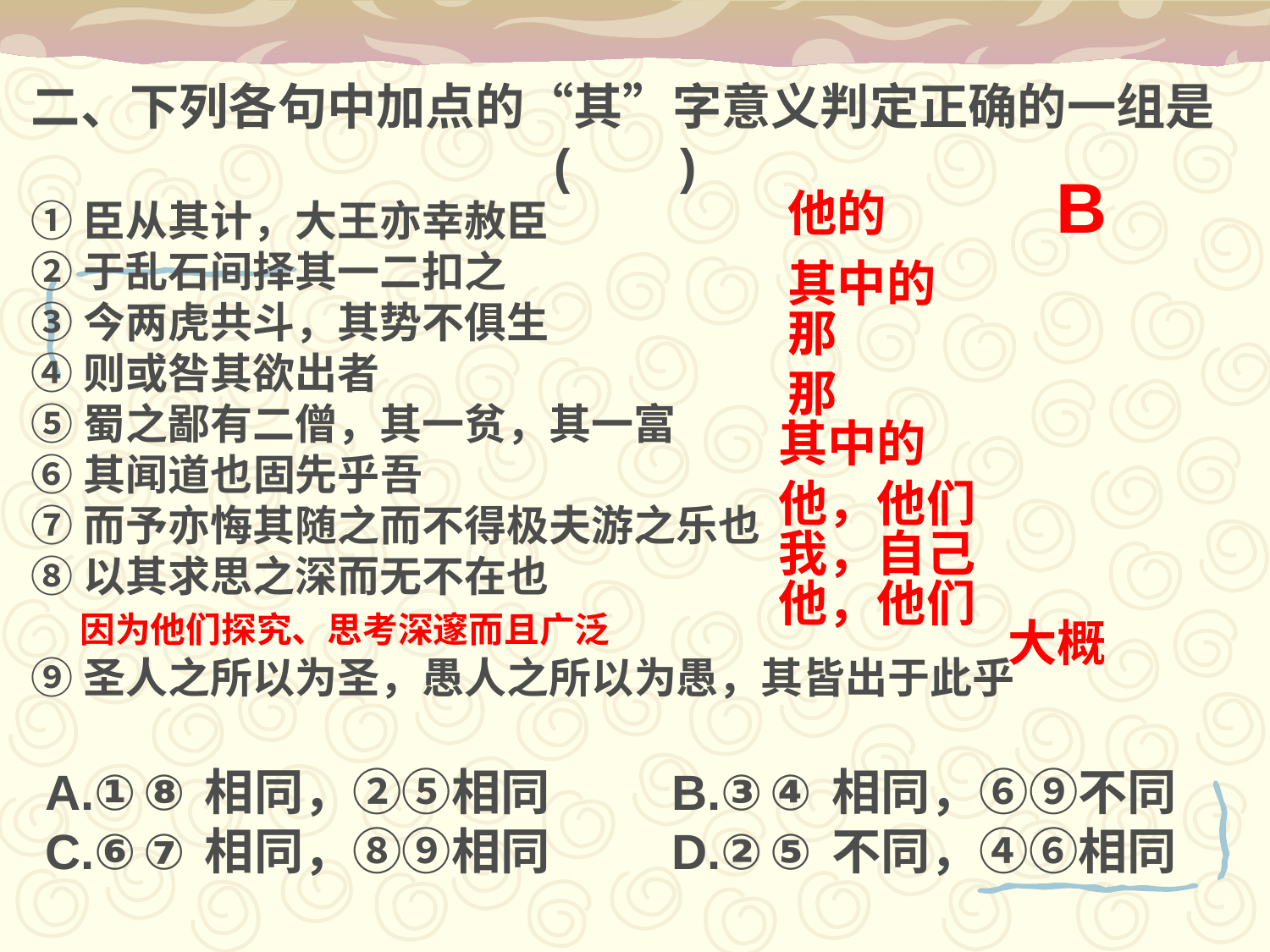

二、下列各句中加点的“其”字意义判定正确的一组是
                                      (        )
①臣从其计，大王亦幸赦臣
②于乱石间择其一二扣之
③今两虎共斗，其势不俱生
④则或咎其欲出者
⑤蜀之鄙有二僧，其一贫，其一富
⑥其闻道也固先乎吾
⑦而予亦悔其随之而不得极夫游之乐也
⑧以其求思之深而无不在也
     因为他们探究、思考深邃而且广泛
⑨圣人之所以为圣，愚人之所以为愚，其皆出于此乎

 A.①⑧相同，②⑤相同 　　B.③④相同，⑥⑨不同
 C.⑥⑦相同，⑧⑨相同　　 D.②⑤不同，④⑥相同
B
他的
其中的
那
那
其中的
他，他们
我，自己
他，他们
大概